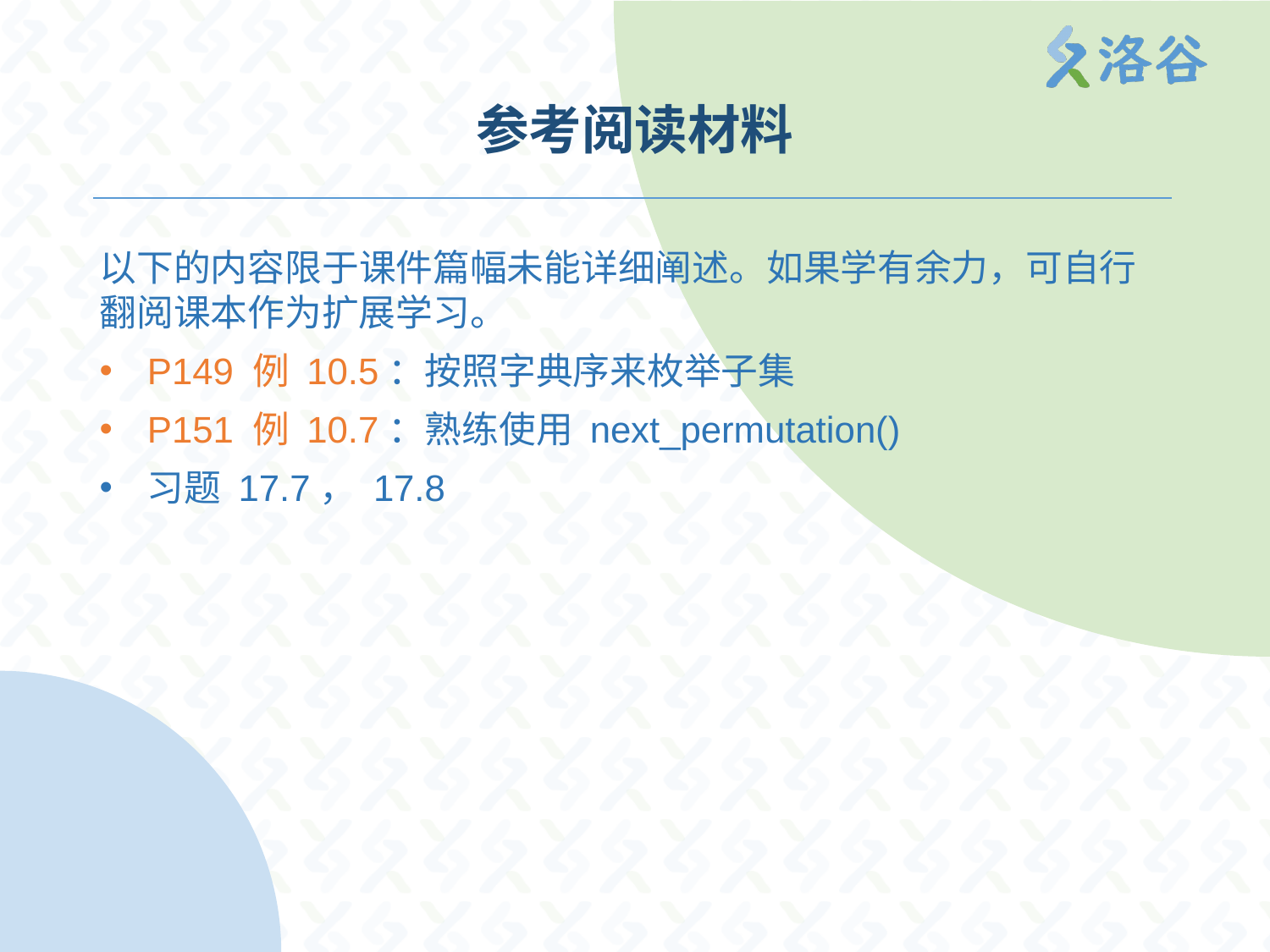

# 参考阅读材料
以下的内容限于课件篇幅未能详细阐述。如果学有余力，可自行翻阅课本作为扩展学习。
P149 例 10.5：按照字典序来枚举子集
P151 例 10.7：熟练使用 next_permutation()
习题 17.7， 17.8